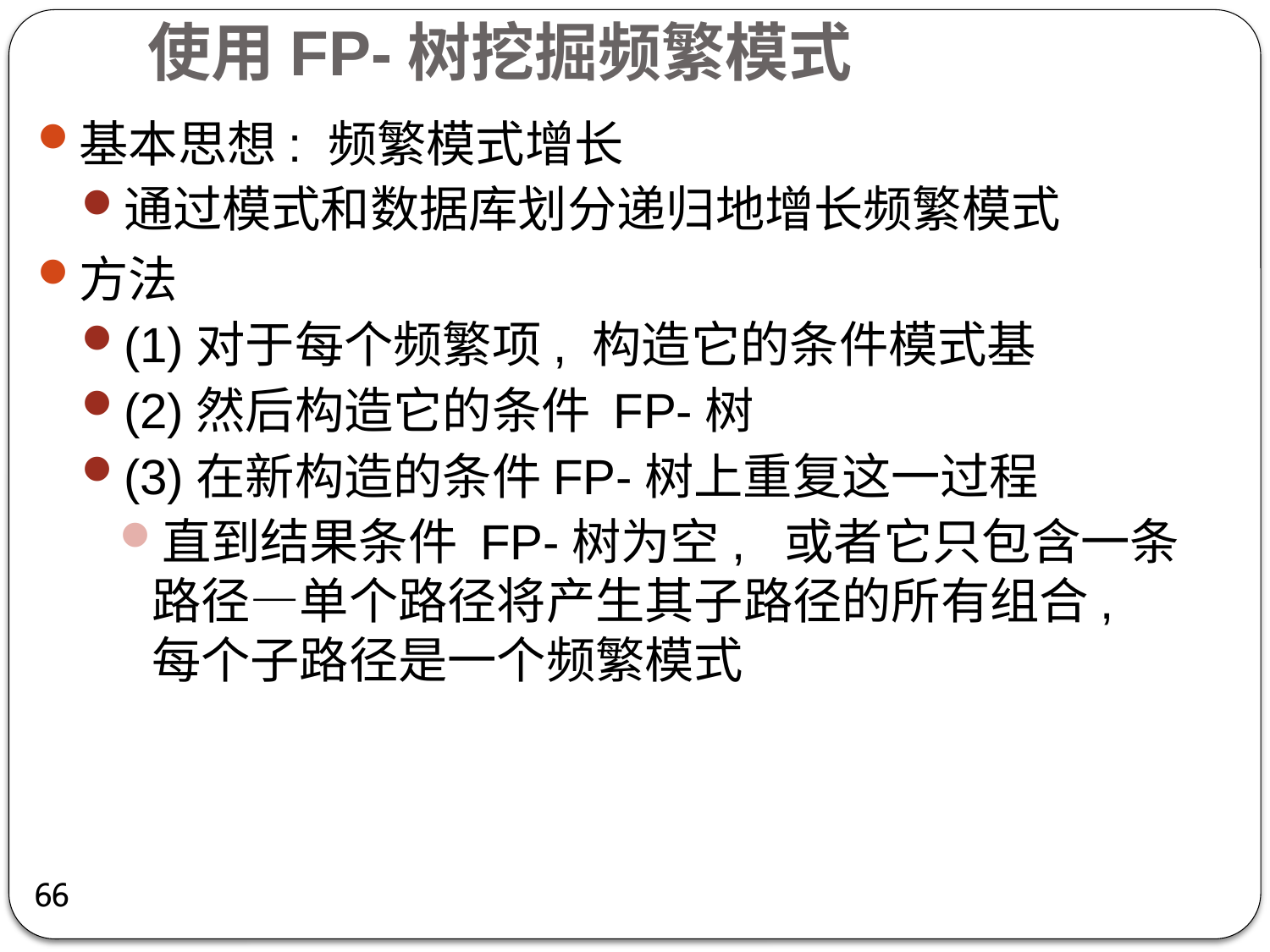

# 使用FP-树挖掘频繁模式
基本思想: 频繁模式增长
通过模式和数据库划分递归地增长频繁模式
方法
(1)对于每个频繁项, 构造它的条件模式基
(2)然后构造它的条件 FP-树
(3)在新构造的条件FP-树上重复这一过程
直到结果条件 FP-树为空,  或者它只包含一条路径—单个路径将产生其子路径的所有组合,  每个子路径是一个频繁模式
66